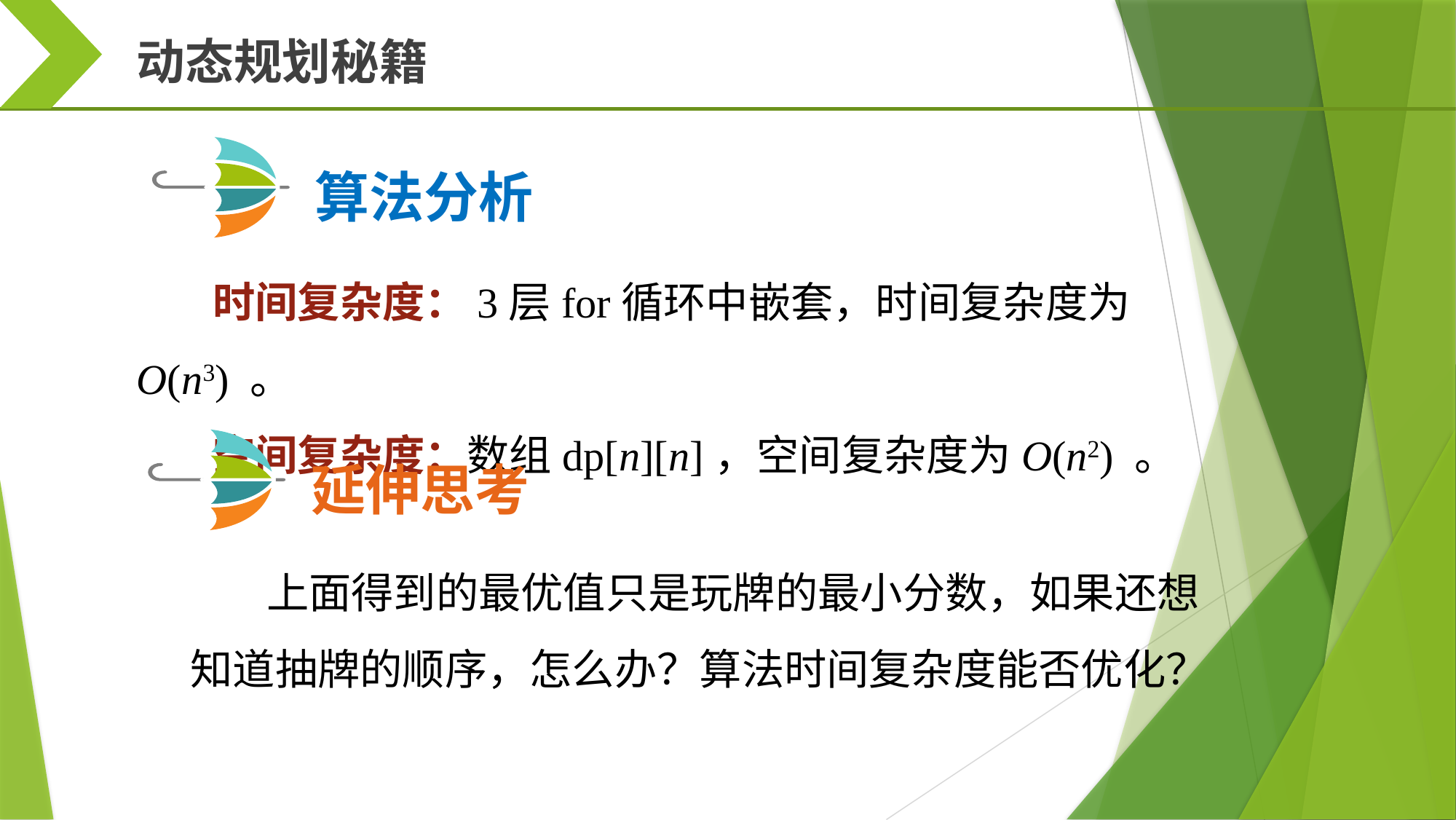

动态规划秘籍

算法分析
时间复杂度：3层for循环中嵌套，时间复杂度为O(n3) 。
空间复杂度：数组dp[n][n]，空间复杂度为O(n2) 。

延伸思考
上面得到的最优值只是玩牌的最小分数，如果还想知道抽牌的顺序，怎么办？算法时间复杂度能否优化？